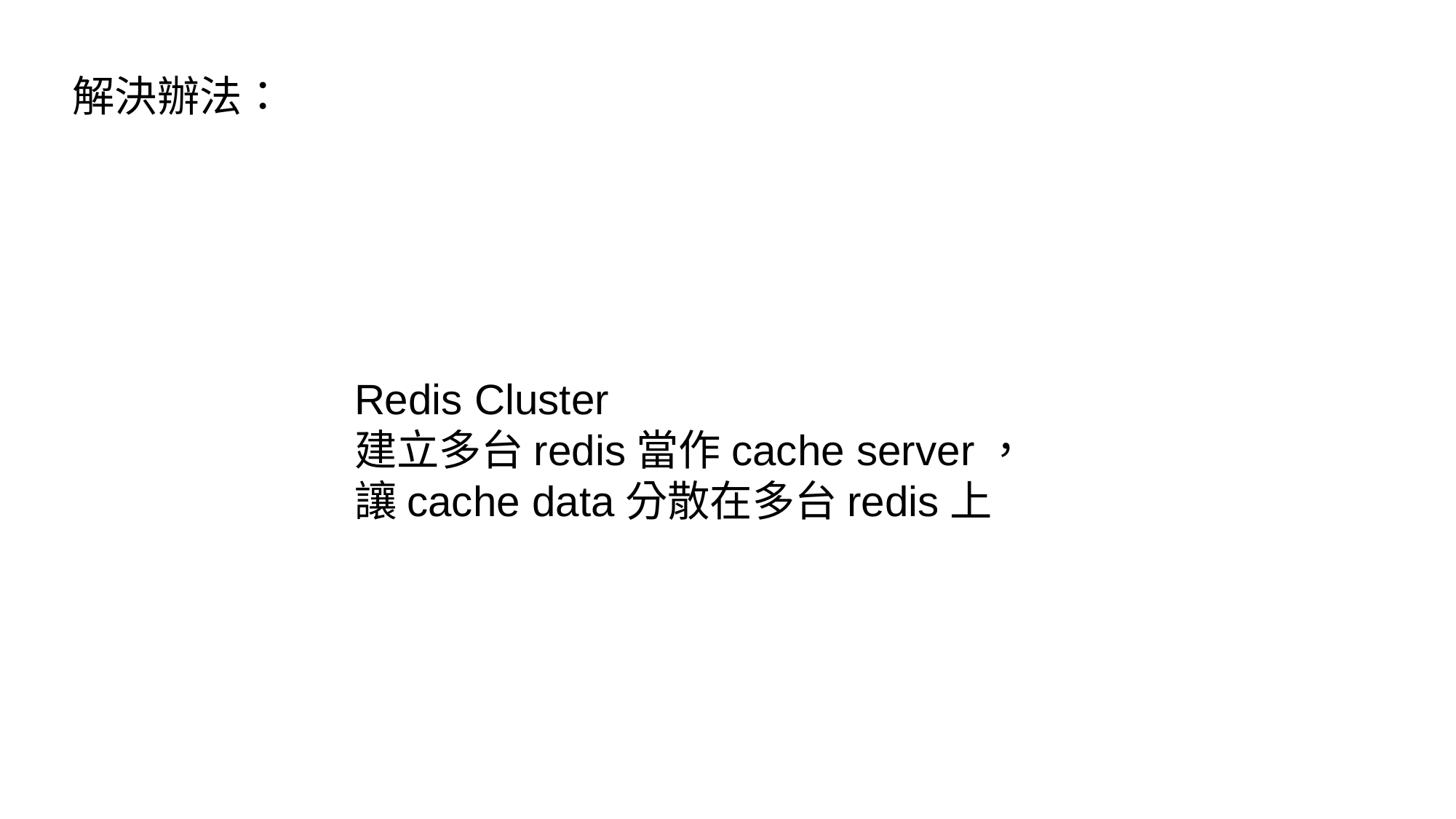

解決辦法：

Redis Cluster
建立多台redis當作cache server，
讓cache data分散在多台redis上